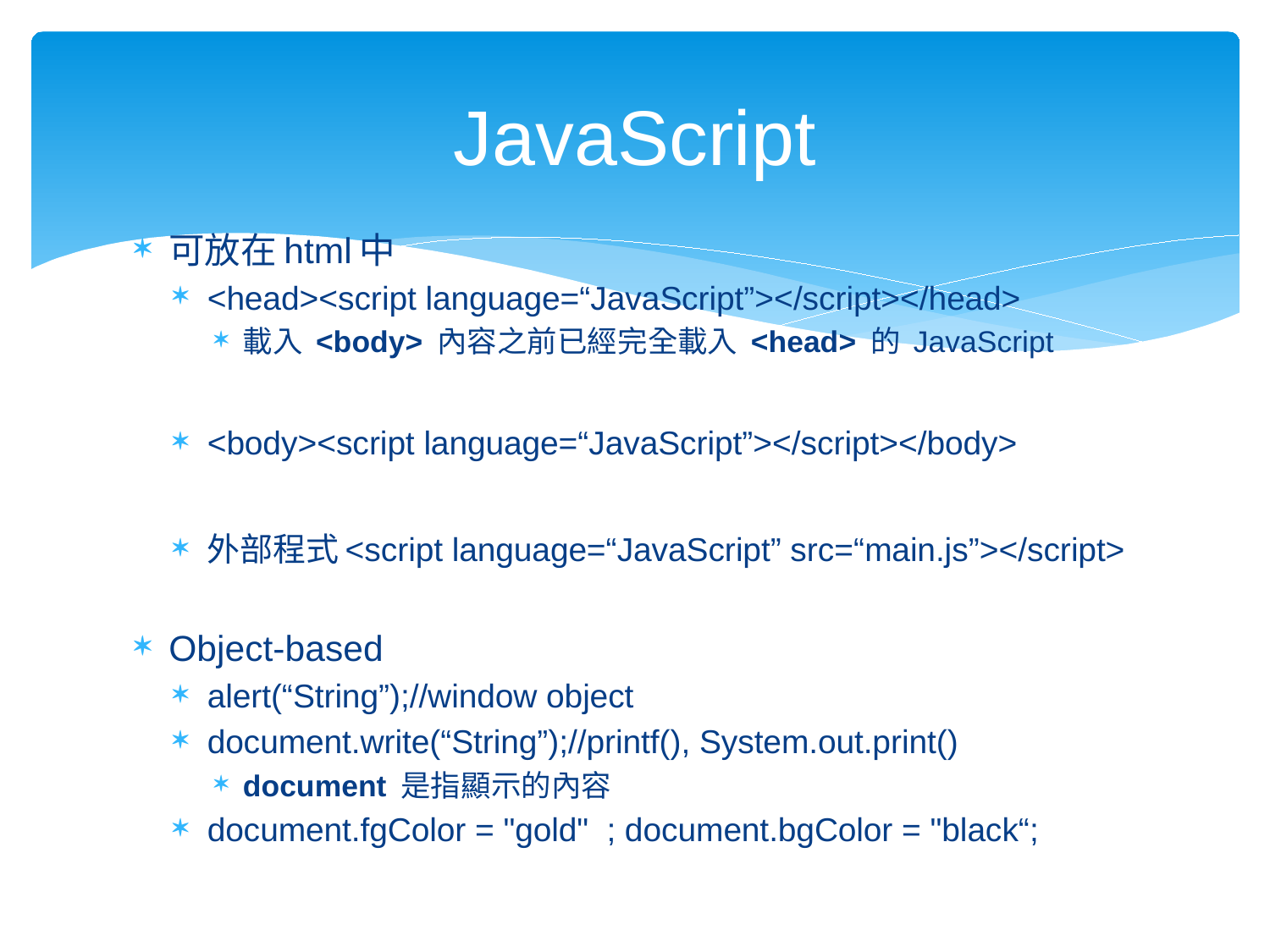

# JavaScript
可放在html中
<head><script language=“JavaScript”></script></head>
載入 <body> 內容之前已經完全載入 <head> 的 JavaScript

<body><script language=“JavaScript”></script></body>

外部程式<script language=“JavaScript” src=“main.js”></script>

Object-based
alert(“String”);//window object
document.write(“String”);//printf(), System.out.print()
document 是指顯示的內容
document.fgColor = "gold"  ; document.bgColor = "black“;